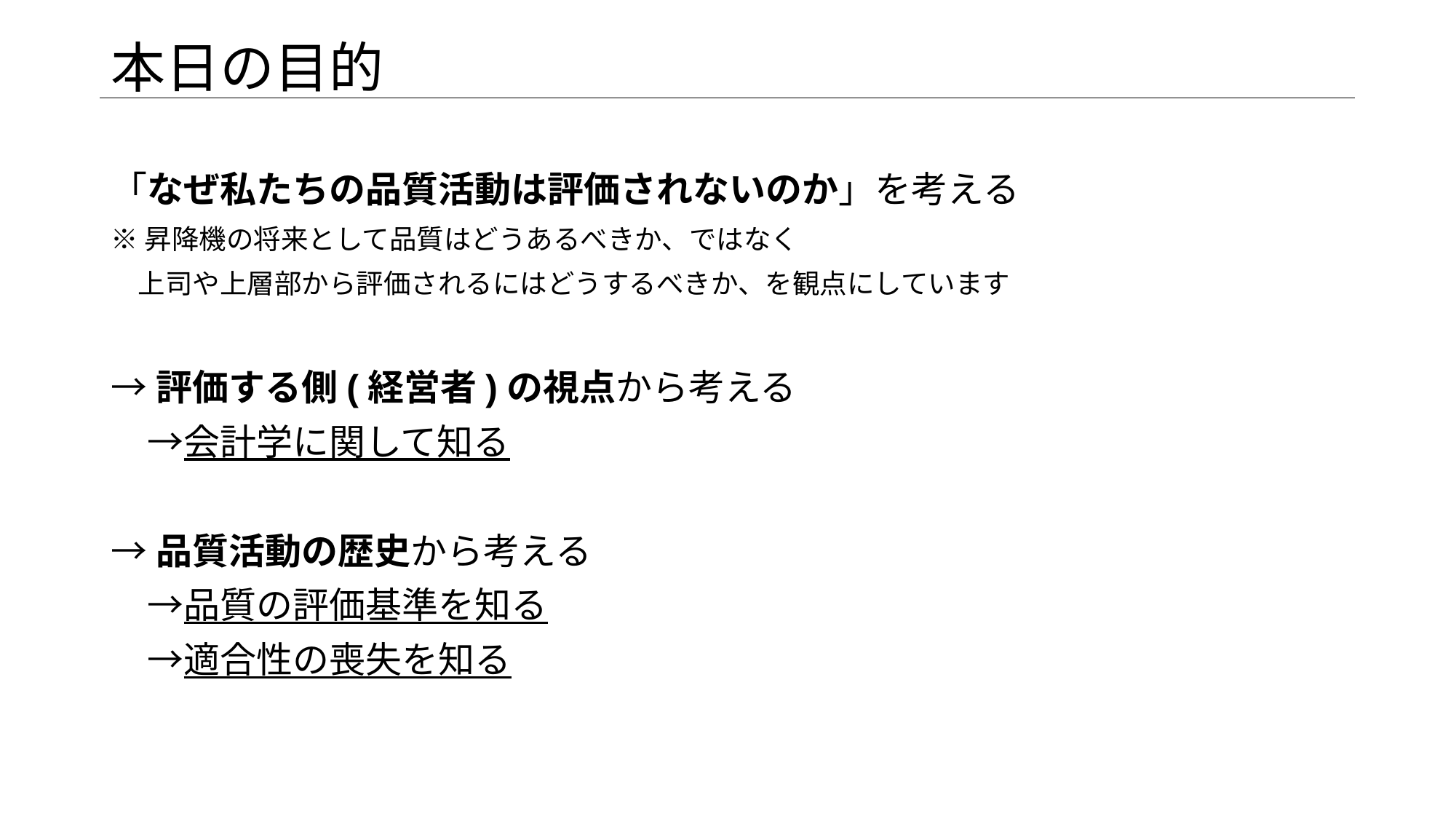

# 本日の目的

「なぜ私たちの品質活動は評価されないのか」を考える
※昇降機の将来として品質はどうあるべきか、ではなく
　上司や上層部から評価されるにはどうするべきか、を観点にしています

→評価する側(経営者)の視点から考える
　→会計学に関して知る

→品質活動の歴史から考える
　→品質の評価基準を知る
　→適合性の喪失を知る